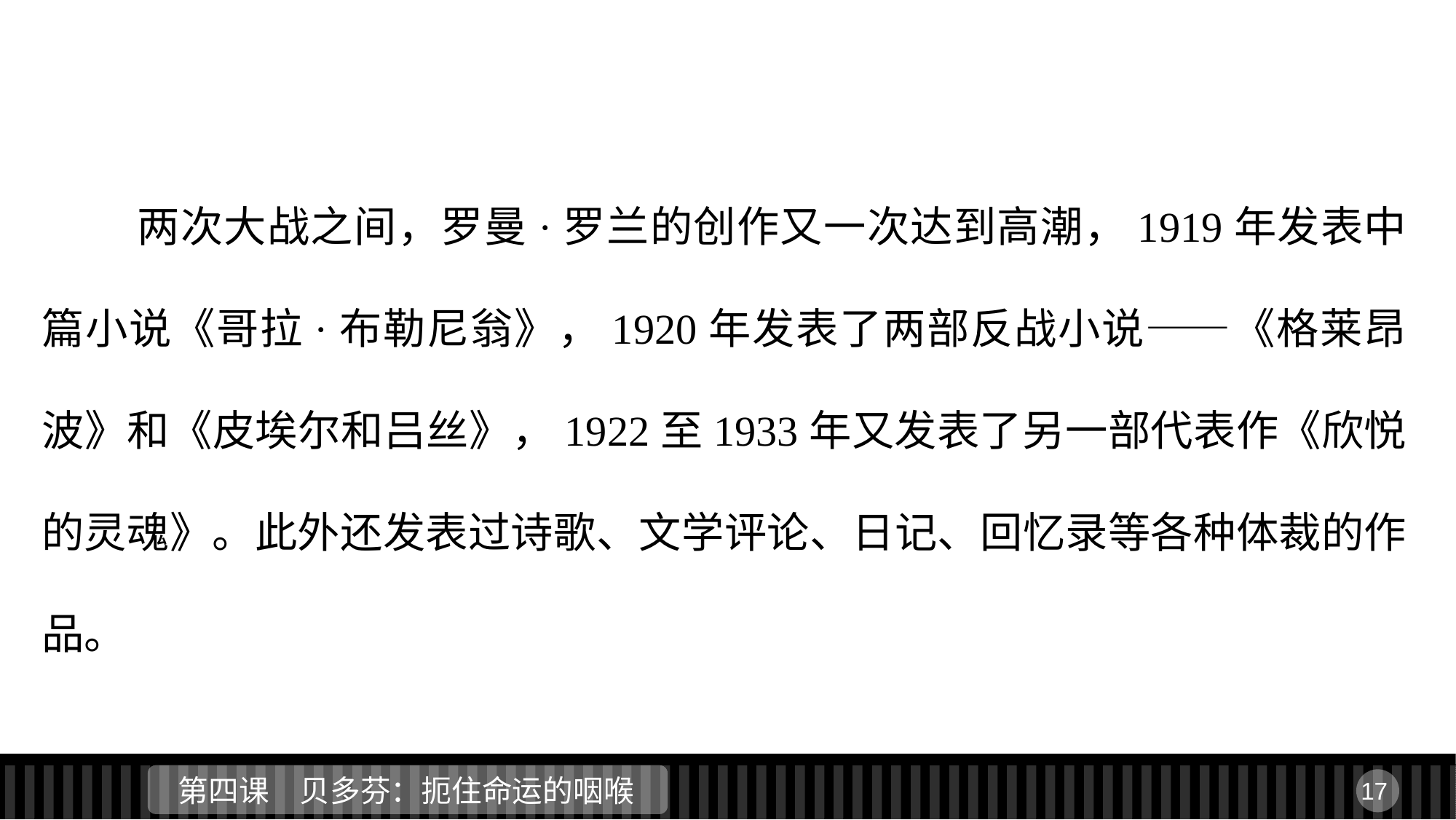

两次大战之间，罗曼·罗兰的创作又一次达到高潮，1919年发表中篇小说《哥拉·布勒尼翁》，1920年发表了两部反战小说——《格莱昂波》和《皮埃尔和吕丝》，1922至1933年又发表了另一部代表作《欣悦的灵魂》。此外还发表过诗歌、文学评论、日记、回忆录等各种体裁的作品。